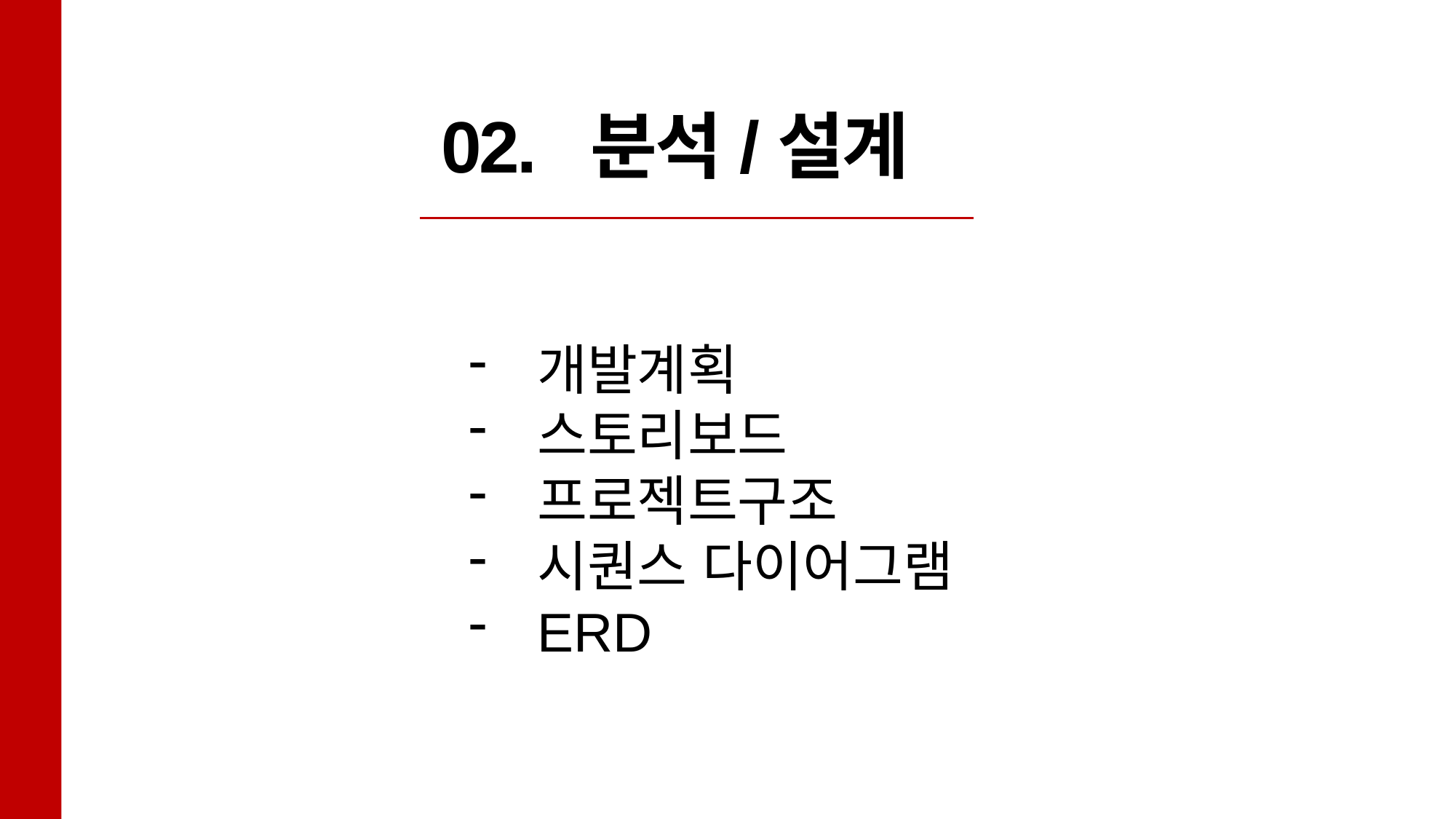

02.  분석/설계
개발계획
스토리보드
프로젝트구조
시퀀스 다이어그램
ERD